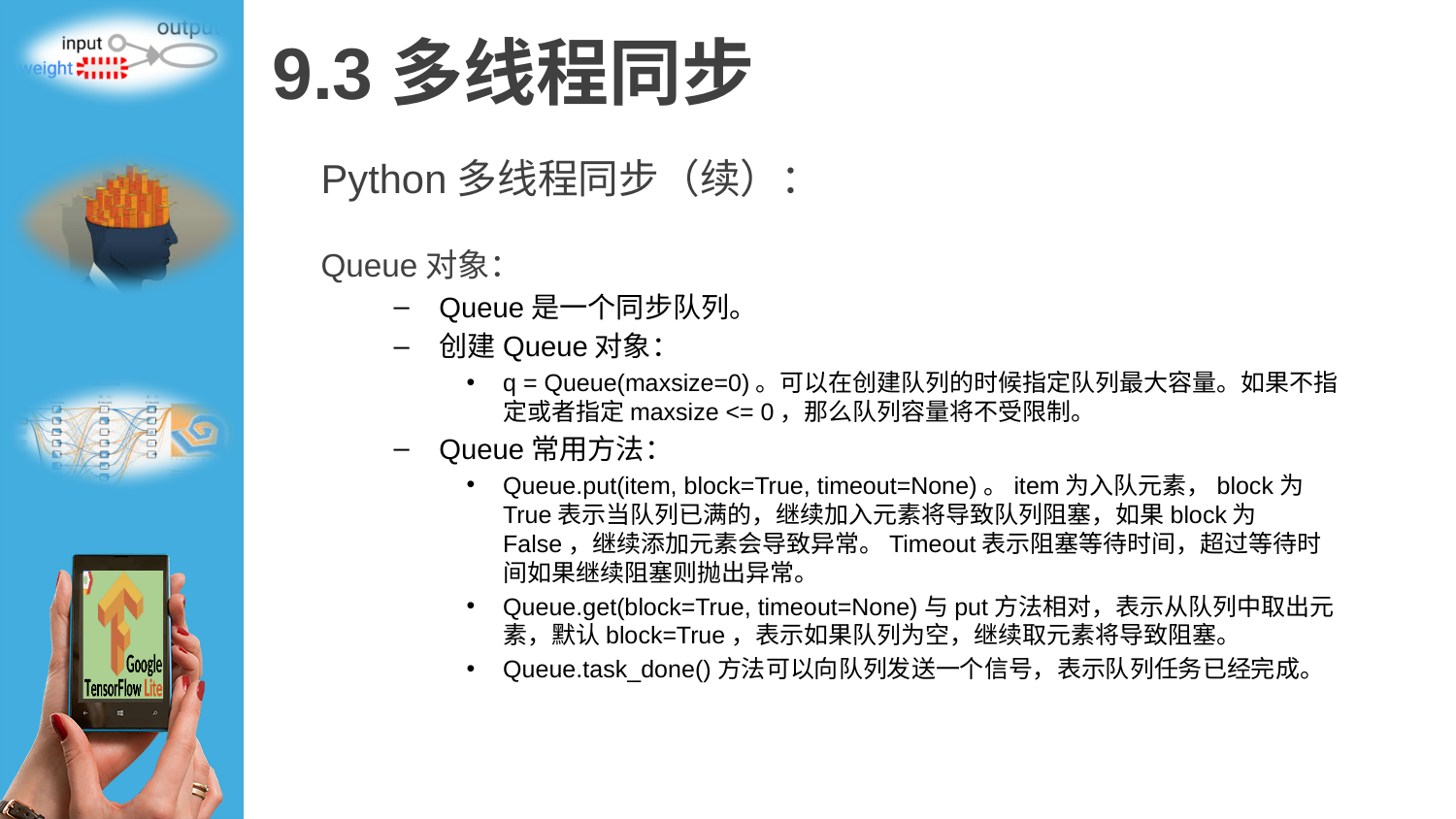

# 9.3多线程同步
Python多线程同步（续）：
Queue对象：
Queue是一个同步队列。
创建Queue对象：
q = Queue(maxsize=0)。可以在创建队列的时候指定队列最大容量。如果不指定或者指定maxsize <= 0，那么队列容量将不受限制。
Queue常用方法：
Queue.put(item, block=True, timeout=None)。item为入队元素，block为True表示当队列已满的，继续加入元素将导致队列阻塞，如果block为False，继续添加元素会导致异常。Timeout表示阻塞等待时间，超过等待时间如果继续阻塞则抛出异常。
Queue.get(block=True, timeout=None)与put方法相对，表示从队列中取出元素，默认block=True，表示如果队列为空，继续取元素将导致阻塞。
Queue.task_done()方法可以向队列发送一个信号，表示队列任务已经完成。